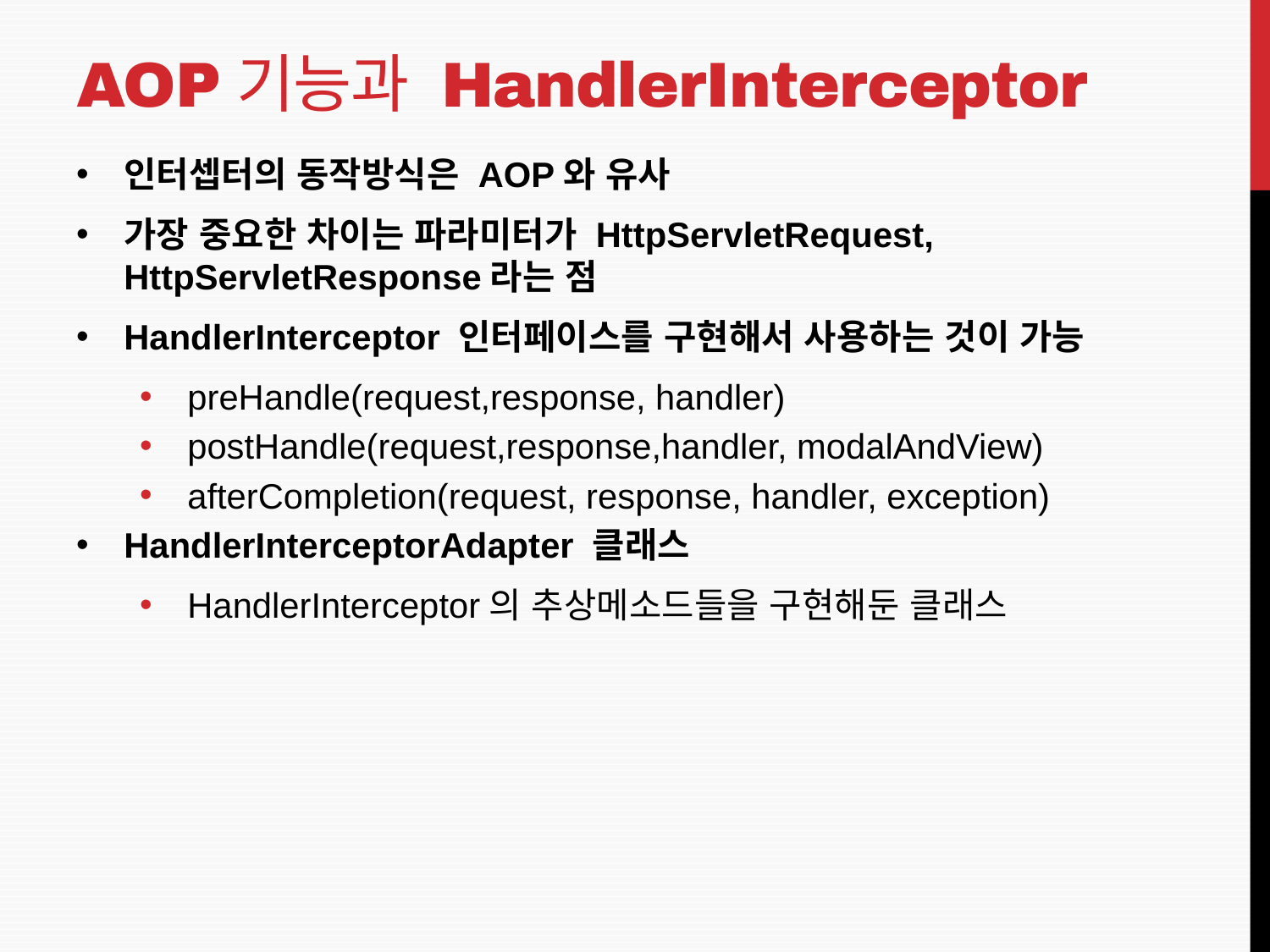

# AOP기능과 HandlerInterceptor
인터셉터의 동작방식은 AOP와 유사
가장 중요한 차이는 파라미터가 HttpServletRequest, HttpServletResponse라는 점
HandlerInterceptor 인터페이스를 구현해서 사용하는 것이 가능
preHandle(request,response, handler)
postHandle(request,response,handler, modalAndView)
afterCompletion(request, response, handler, exception)
HandlerInterceptorAdapter 클래스
HandlerInterceptor의 추상메소드들을 구현해둔 클래스